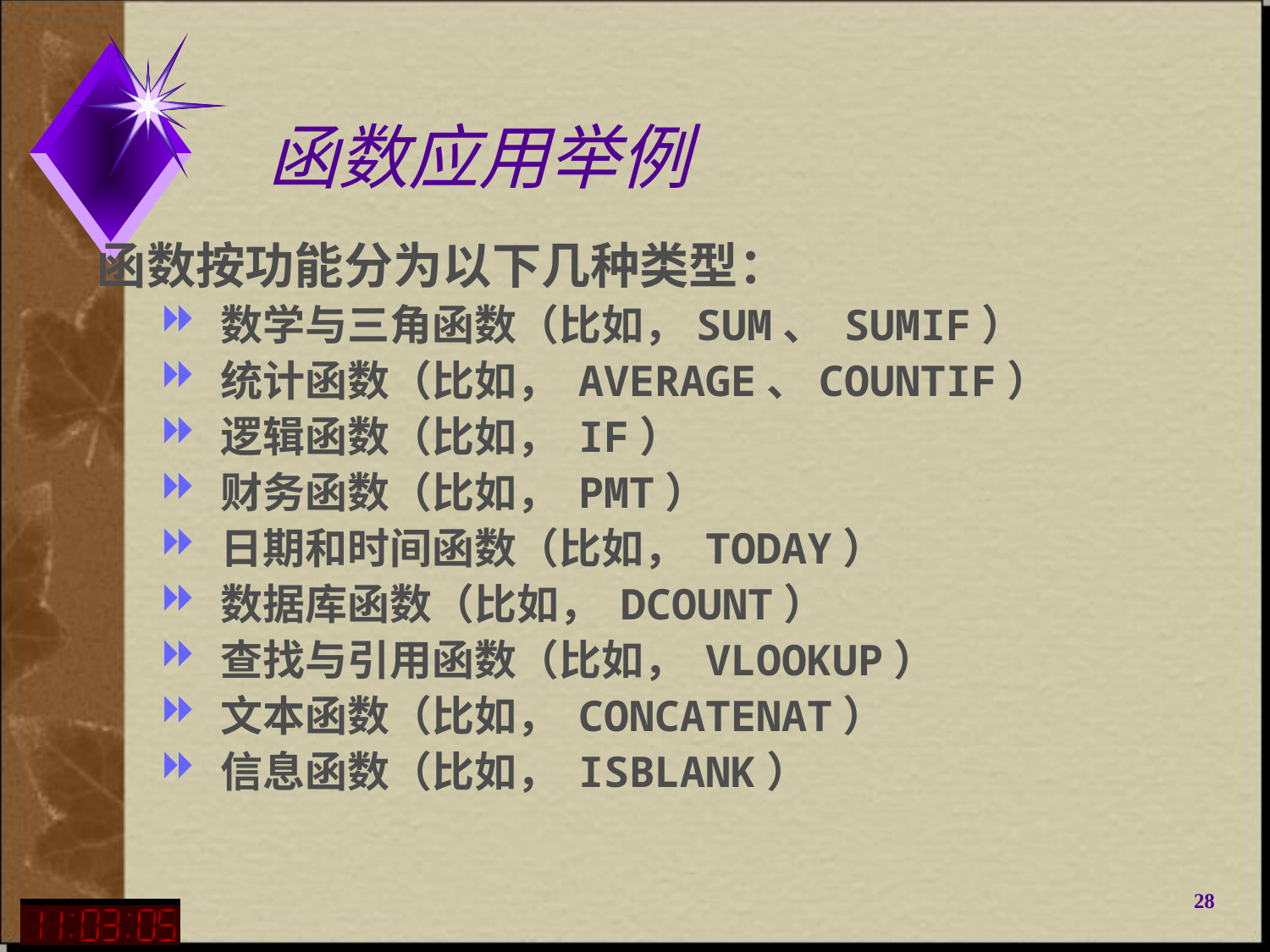

# 函数应用举例
函数按功能分为以下几种类型：
 数学与三角函数（比如，SUM、 SUMIF）
 统计函数（比如， AVERAGE、COUNTIF）
 逻辑函数（比如， IF）
 财务函数（比如， PMT）
 日期和时间函数（比如， TODAY）
 数据库函数（比如， DCOUNT）
 查找与引用函数（比如， VLOOKUP）
 文本函数（比如， CONCATENAT）
 信息函数（比如， ISBLANK）
28